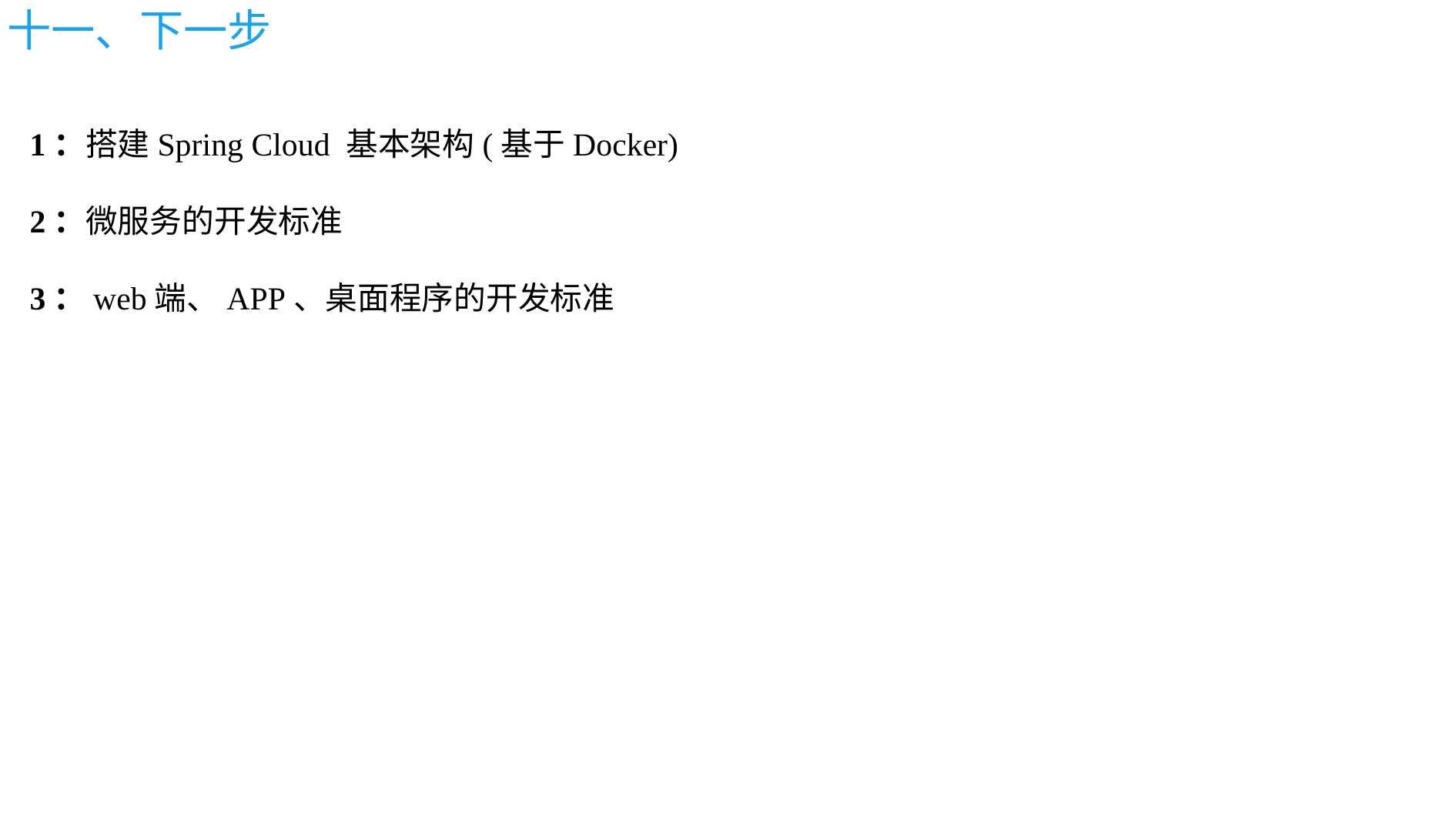

# 十一、下一步
1：搭建Spring Cloud 基本架构(基于Docker)

2：微服务的开发标准

3：web端、APP、桌面程序的开发标准